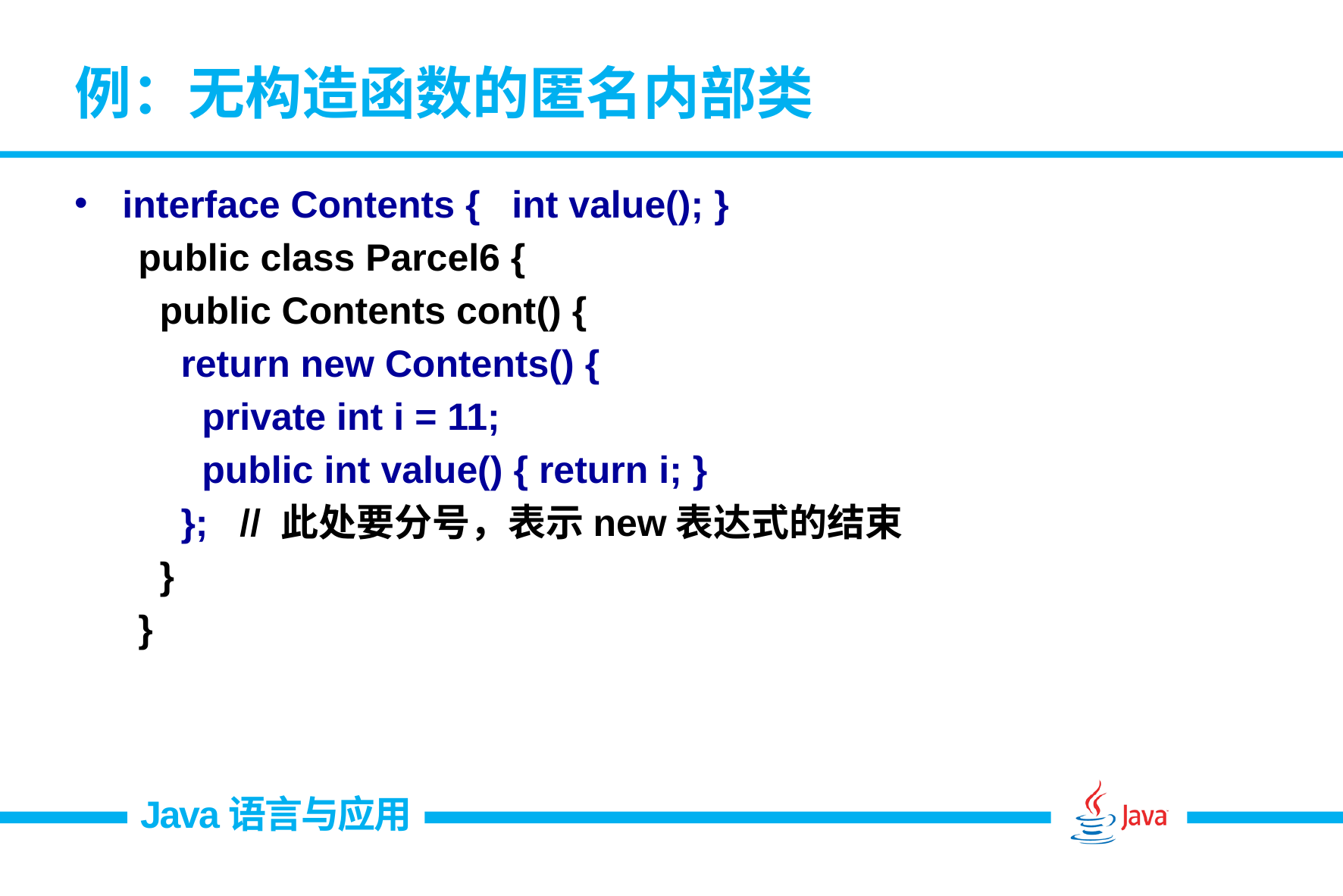

# 例：无构造函数的匿名内部类
interface Contents {   int value(); }
public class Parcel6 {
  public Contents cont() {
    return new Contents() {
      private int i = 11;
      public int value() { return i; }
    };   // 此处要分号，表示new表达式的结束
  }
}